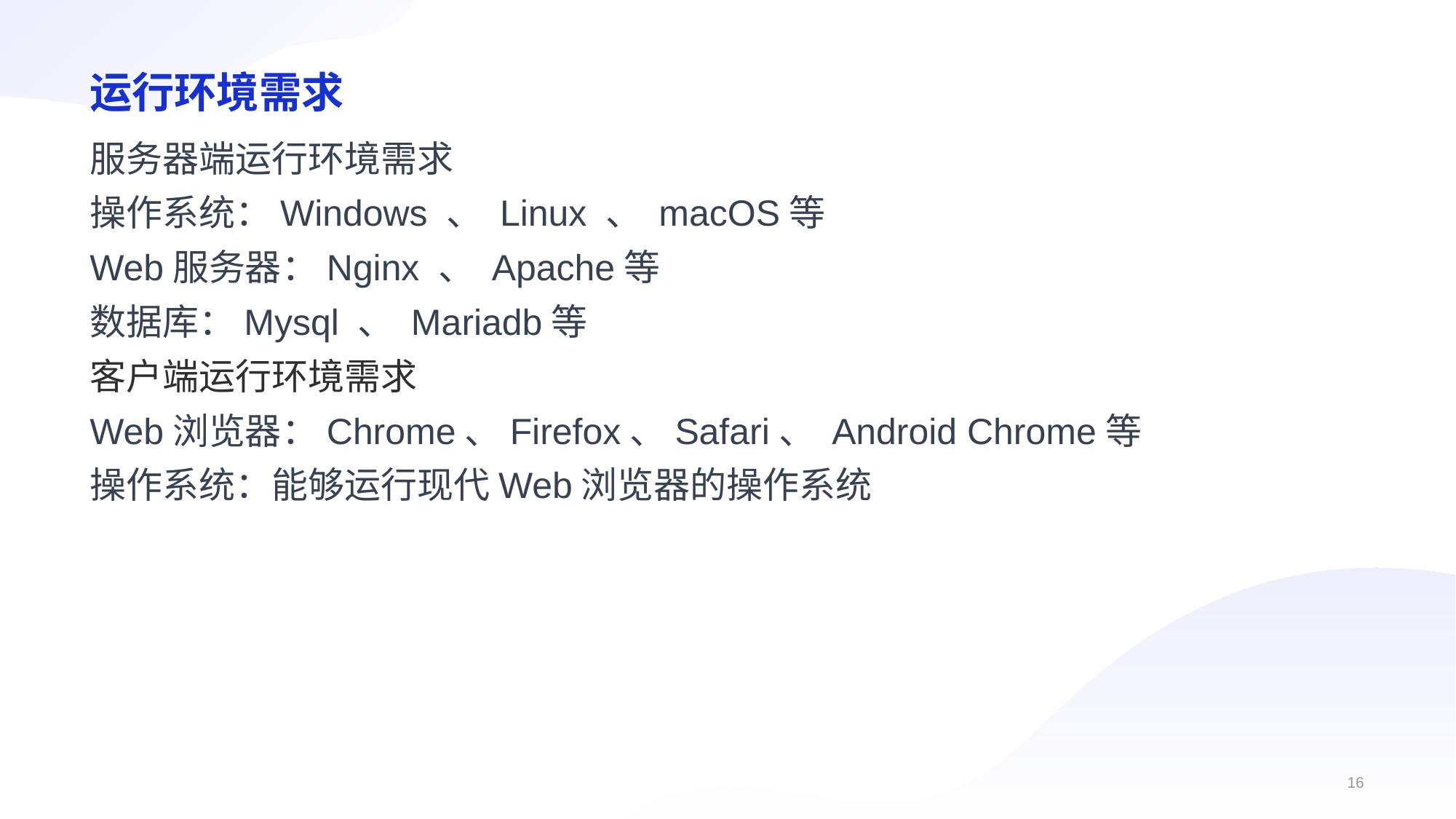

# 运行环境需求
服务器端运行环境需求
操作系统：Windows 、 Linux 、 macOS等
Web服务器：Nginx 、 Apache等
数据库：Mysql 、 Mariadb等
客户端运行环境需求
Web浏览器：Chrome、Firefox、Safari、 Android Chrome等
操作系统：能够运行现代Web浏览器的操作系统
16